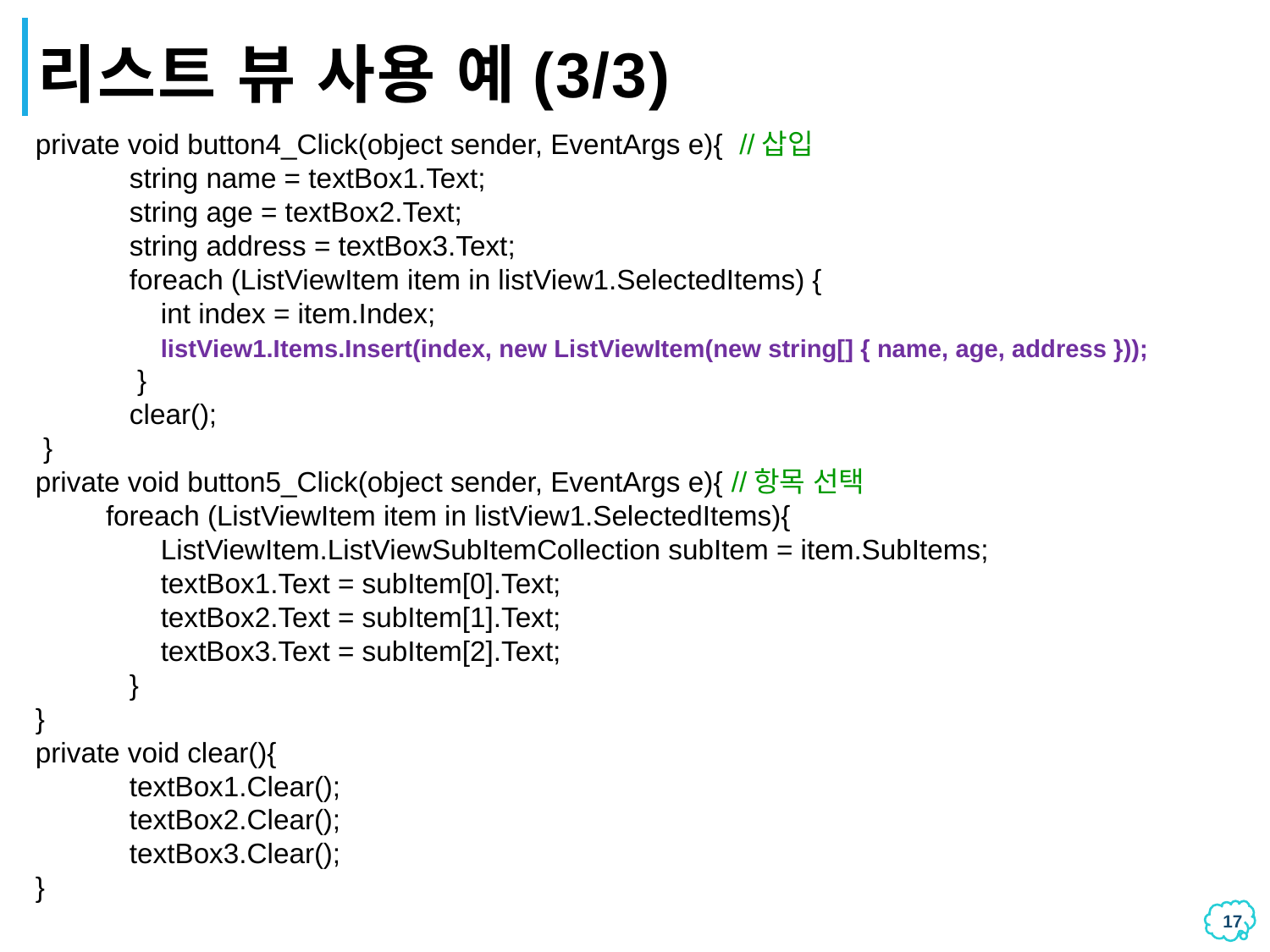

# 리스트 뷰 사용 예(3/3)
private void button4_Click(object sender, EventArgs e){  //삽입
            string name = textBox1.Text;
            string age = textBox2.Text;
            string address = textBox3.Text;
            foreach (ListViewItem item in listView1.SelectedItems) {
                int index = item.Index;
                listView1.Items.Insert(index, new ListViewItem(new string[] { name, age, address }));
             }
            clear();
 }
private void button5_Click(object sender, EventArgs e){ //항목 선택
         foreach (ListViewItem item in listView1.SelectedItems){
                ListViewItem.ListViewSubItemCollection subItem = item.SubItems;
                textBox1.Text = subItem[0].Text;
                textBox2.Text = subItem[1].Text;
                textBox3.Text = subItem[2].Text;
            }
}
private void clear(){
            textBox1.Clear();
            textBox2.Clear();
            textBox3.Clear();
}
17